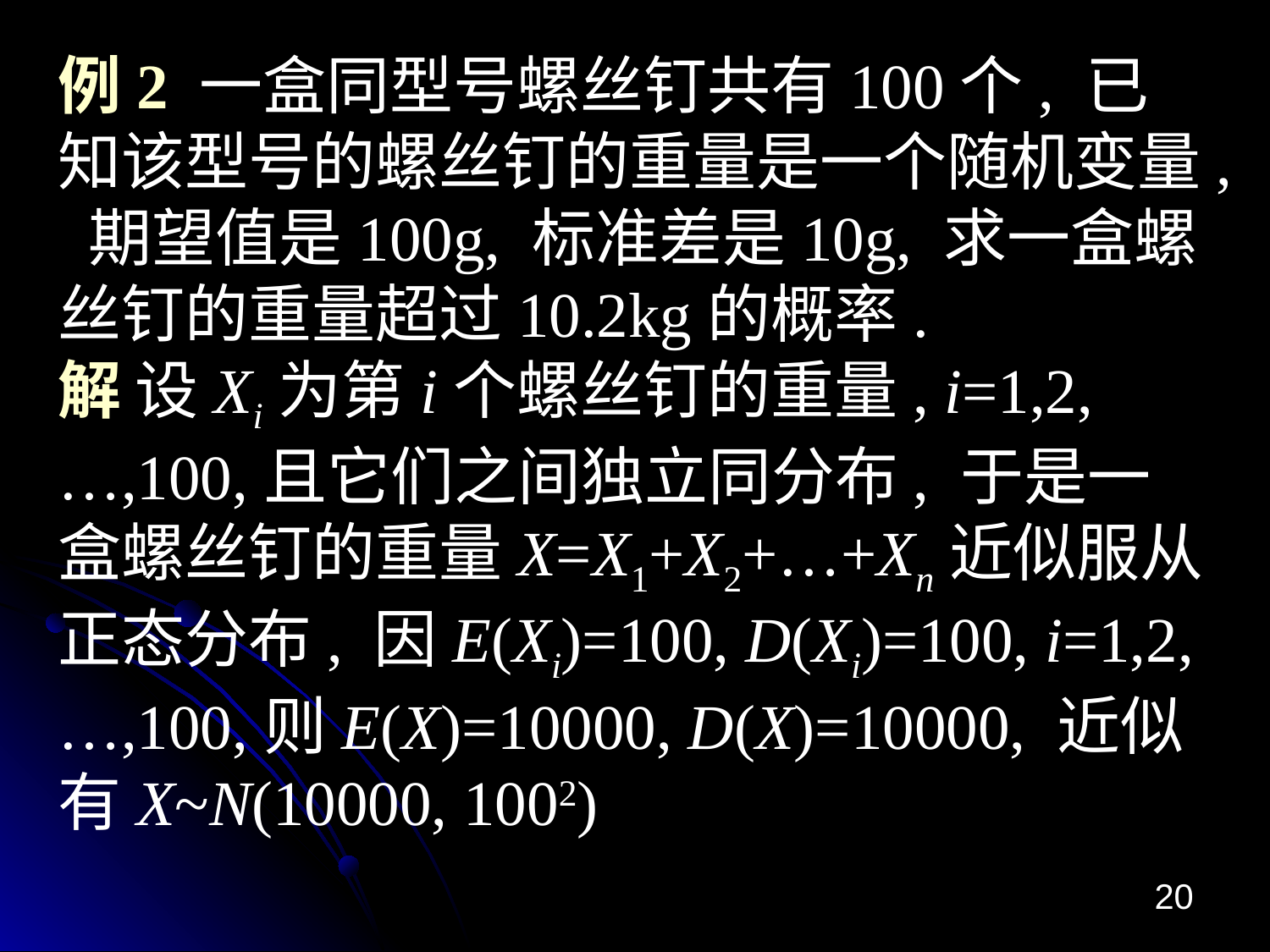

# 例2 一盒同型号螺丝钉共有100个, 已知该型号的螺丝钉的重量是一个随机变量, 期望值是100g, 标准差是10g, 求一盒螺丝钉的重量超过10.2kg的概率. 解 设Xi为第i个螺丝钉的重量, i=1,2,…,100,且它们之间独立同分布, 于是一盒螺丝钉的重量X=X1+X2+…+Xn近似服从正态分布, 因E(Xi)=100, D(Xi)=100, i=1,2,…,100,则E(X)=10000, D(X)=10000, 近似有X~N(10000, 1002)
20